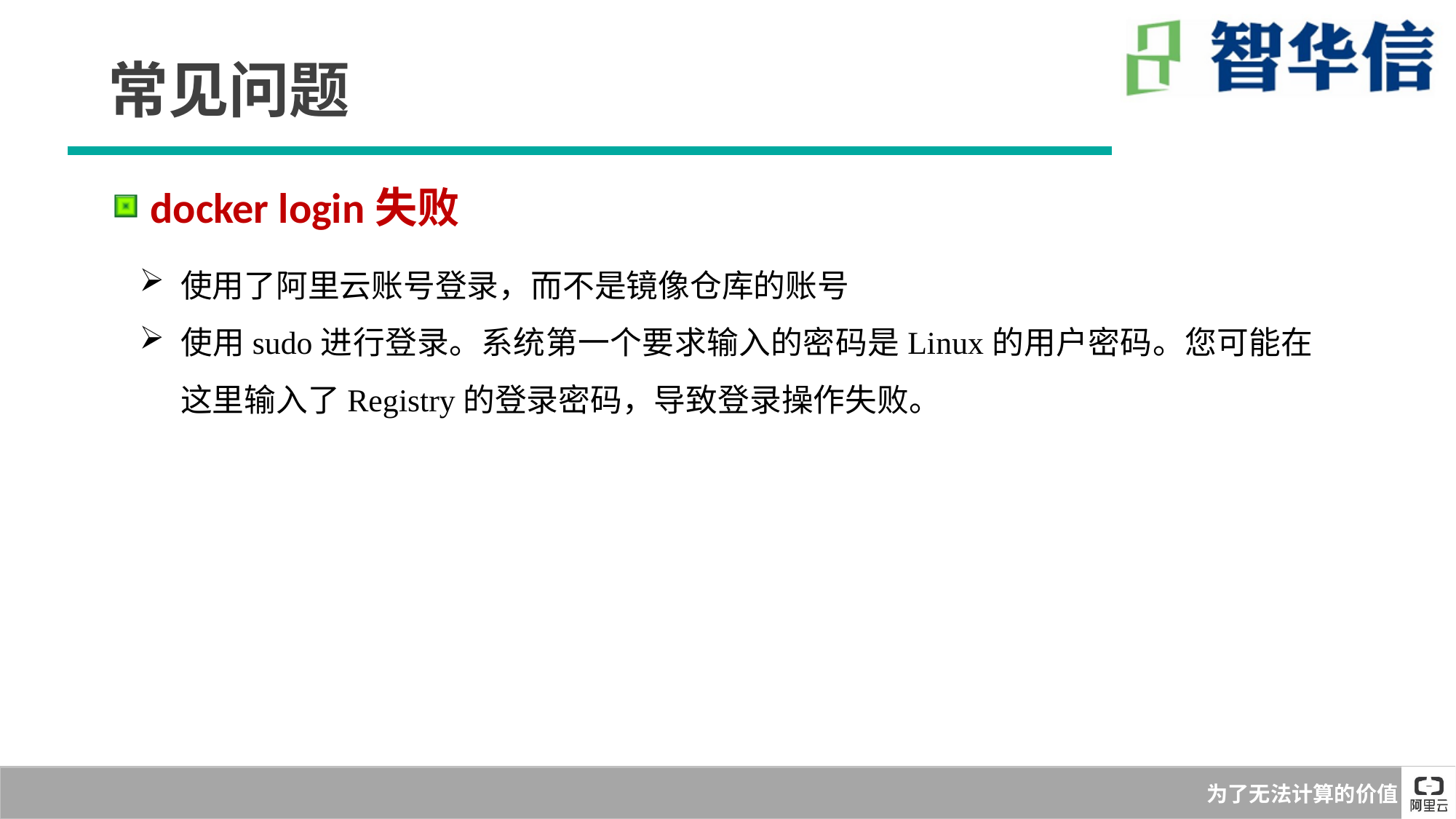

常见问题
 docker login失败
使用了阿里云账号登录，而不是镜像仓库的账号
使用sudo进行登录。系统第一个要求输入的密码是Linux的用户密码。您可能在这里输入了Registry的登录密码，导致登录操作失败。